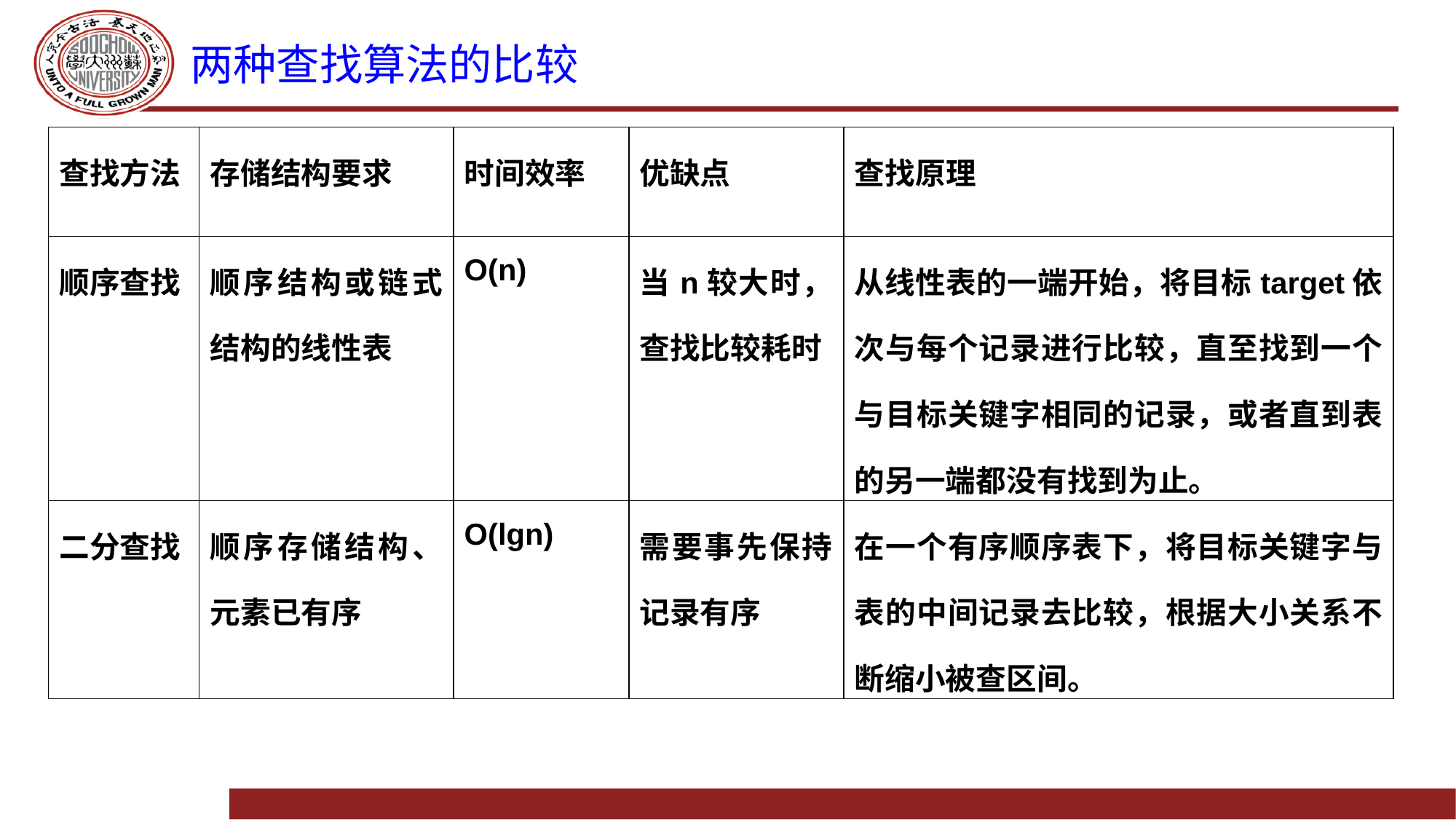

# 两种查找算法的比较
| 查找方法 | 存储结构要求 | 时间效率 | 优缺点 | 查找原理 |
| --- | --- | --- | --- | --- |
| 顺序查找 | 顺序结构或链式结构的线性表 | O(n) | 当n较大时，查找比较耗时 | 从线性表的一端开始，将目标target依次与每个记录进行比较，直至找到一个与目标关键字相同的记录，或者直到表的另一端都没有找到为止。 |
| 二分查找 | 顺序存储结构、元素已有序 | O(lgn) | 需要事先保持记录有序 | 在一个有序顺序表下，将目标关键字与表的中间记录去比较，根据大小关系不断缩小被查区间。 |